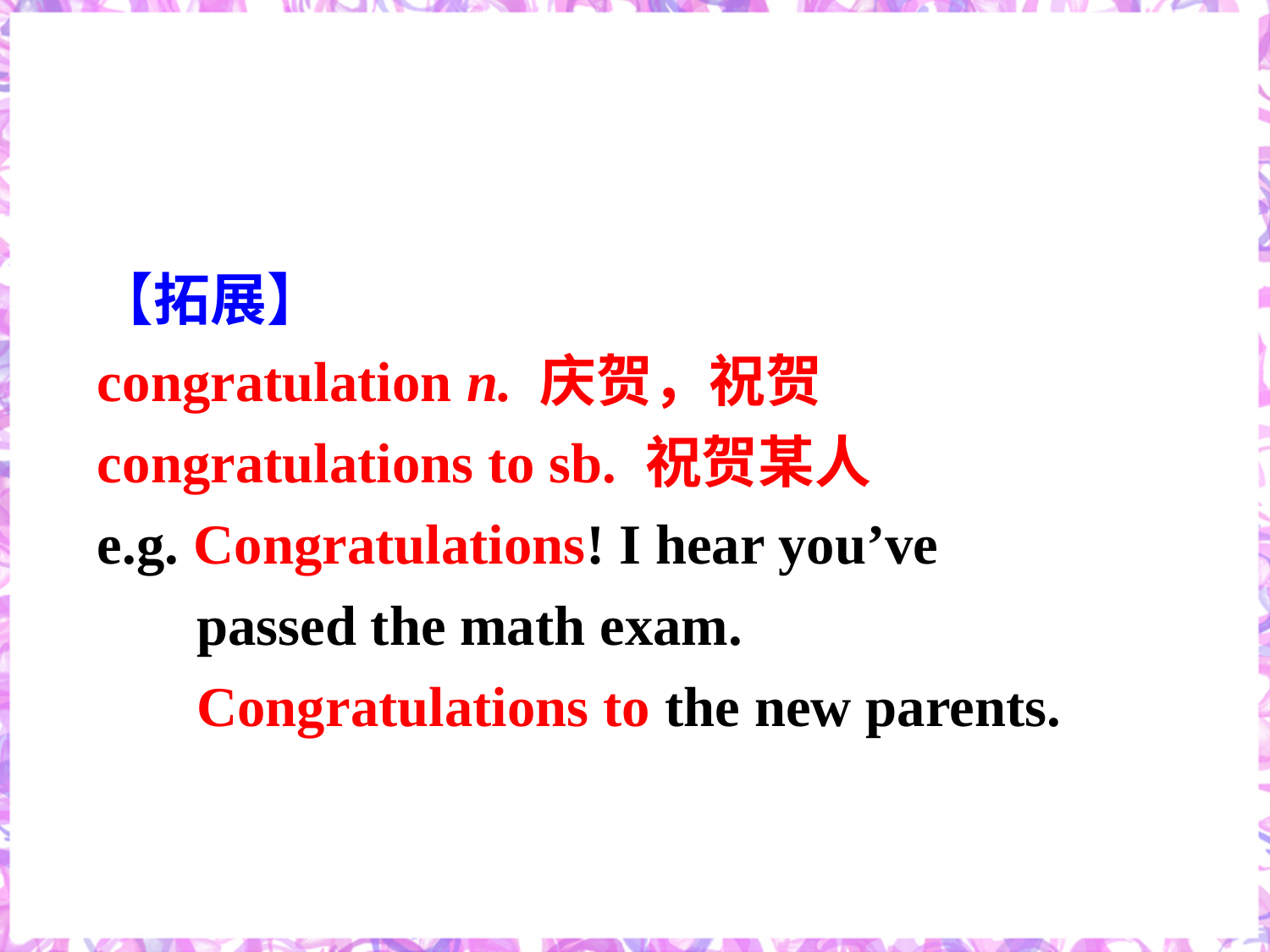

【拓展】
congratulation n. 庆贺，祝贺congratulations to sb. 祝贺某人
e.g. Congratulations! I hear you’ve
       passed the math exam.
       Congratulations to the new parents.